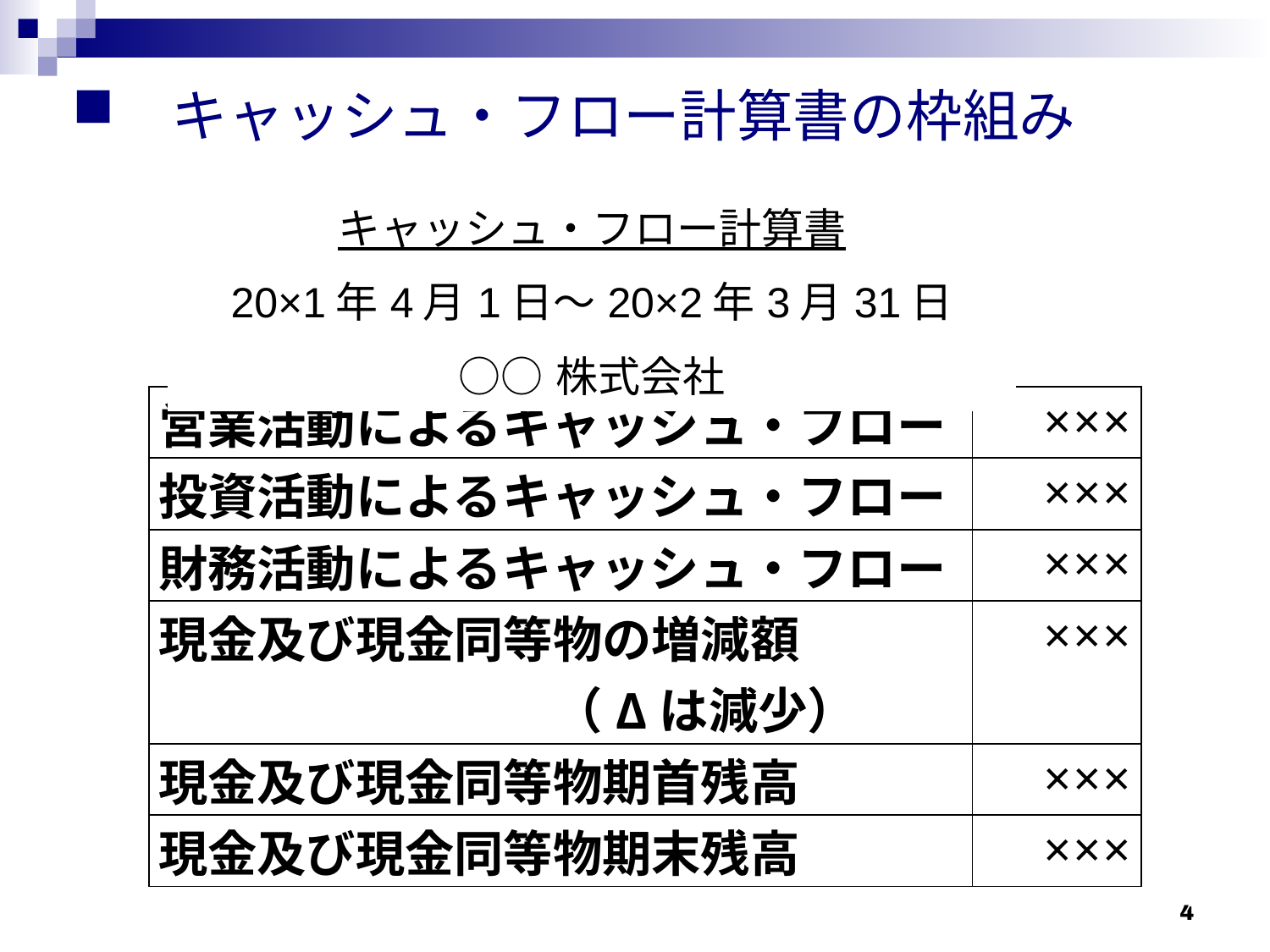

キャッシュ・フロー計算書の枠組み
| キャッシュ・フロー計算書 |
| --- |
| 20×1年4月1日～20×2年3月31日 |
| ○○株式会社 |
| 営業活動によるキャッシュ・フロー | ××× |
| --- | --- |
| 投資活動によるキャッシュ・フロー | ××× |
| 財務活動によるキャッシュ・フロー | ××× |
| 現金及び現金同等物の増減額 　　　　　　　　（Δは減少） | ××× |
| 現金及び現金同等物期首残高 | ××× |
| 現金及び現金同等物期末残高 | ××× |
4